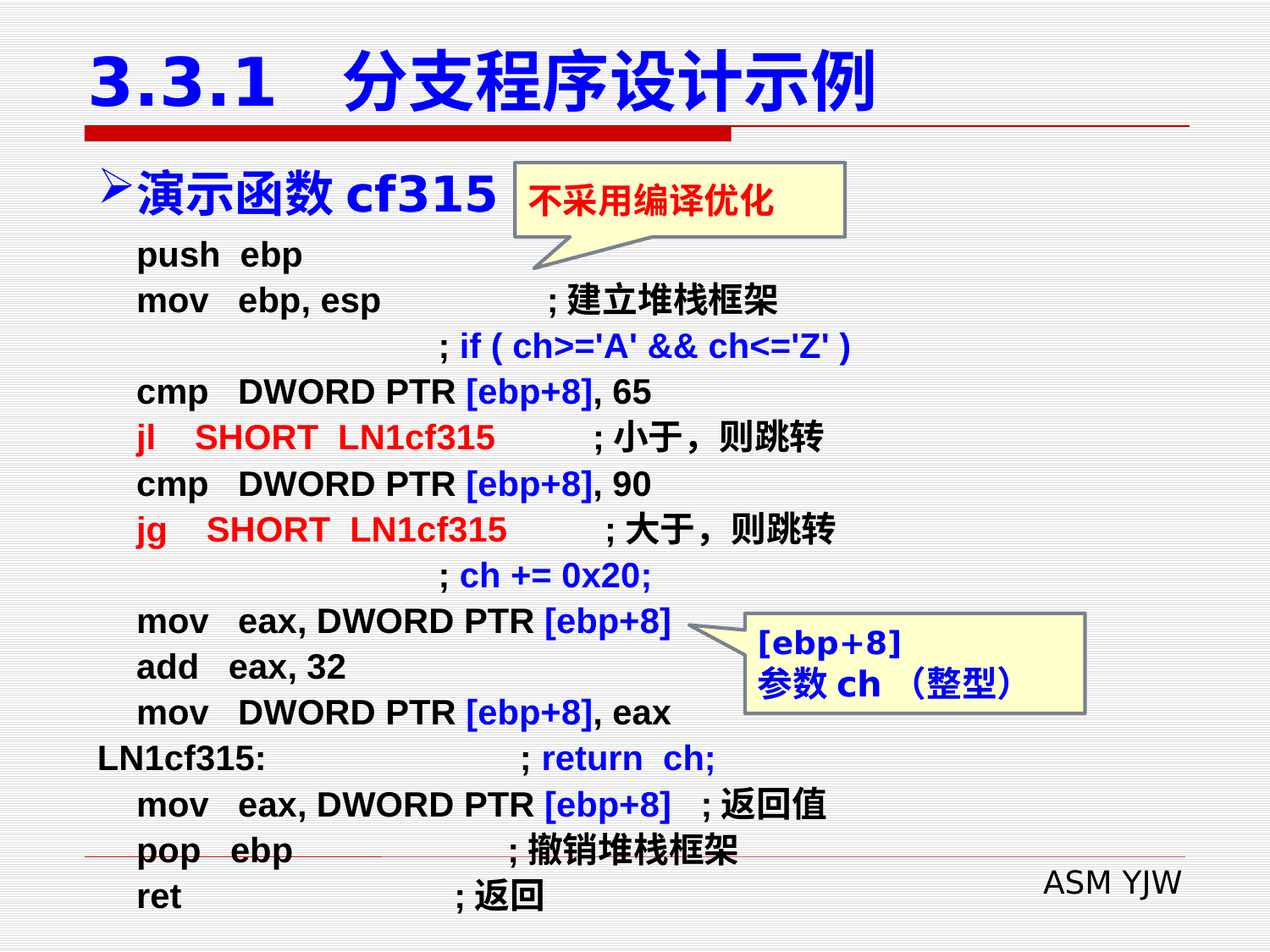

# 3.3.1  分支程序设计示例
演示函数cf315

不采用编译优化
    push  ebp
    mov   ebp, esp                 ;建立堆栈框架
                                   ; if ( ch>='A' && ch<='Z' )
    cmp   DWORD PTR [ebp+8], 65
    jl    SHORT  LN1cf315          ;小于，则跳转
    cmp   DWORD PTR [ebp+8], 90
    jg    SHORT  LN1cf315          ;大于，则跳转
                                   ; ch += 0x20;
    mov   eax, DWORD PTR [ebp+8]
    add   eax, 32
    mov   DWORD PTR [ebp+8], eax
LN1cf315:                          ; return  ch;
    mov   eax, DWORD PTR [ebp+8]   ;返回值
    pop   ebp                      ;撤销堆栈框架
    ret                            ;返回
[ebp+8]
参数ch（整型）